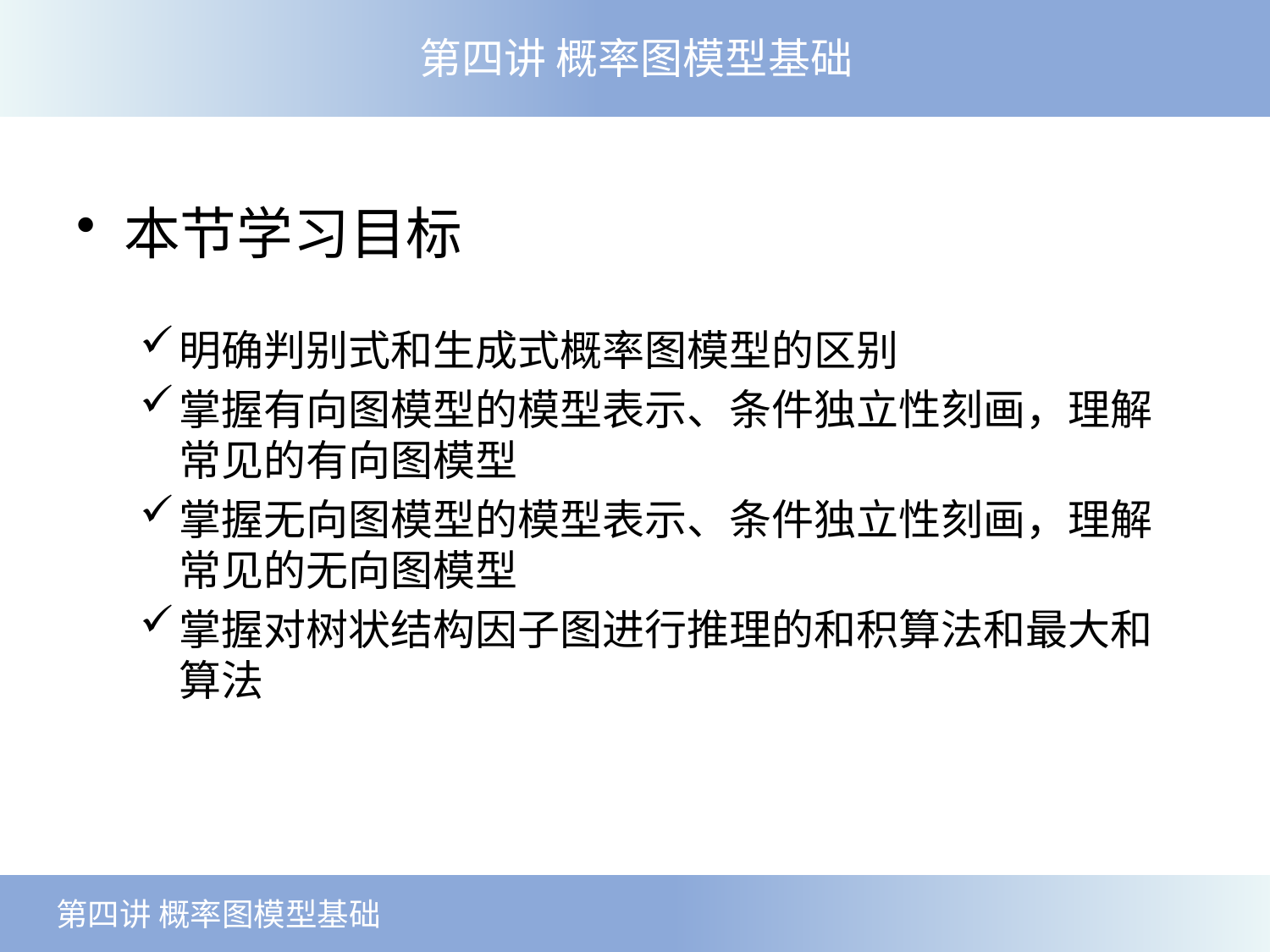

第四讲 概率图模型基础
本节学习目标

明确判别式和生成式概率图模型的区别
掌握有向图模型的模型表示、条件独立性刻画，理解常见的有向图模型
掌握无向图模型的模型表示、条件独立性刻画，理解常见的无向图模型
掌握对树状结构因子图进行推理的和积算法和最大和算法
     第四讲 概率图模型基础